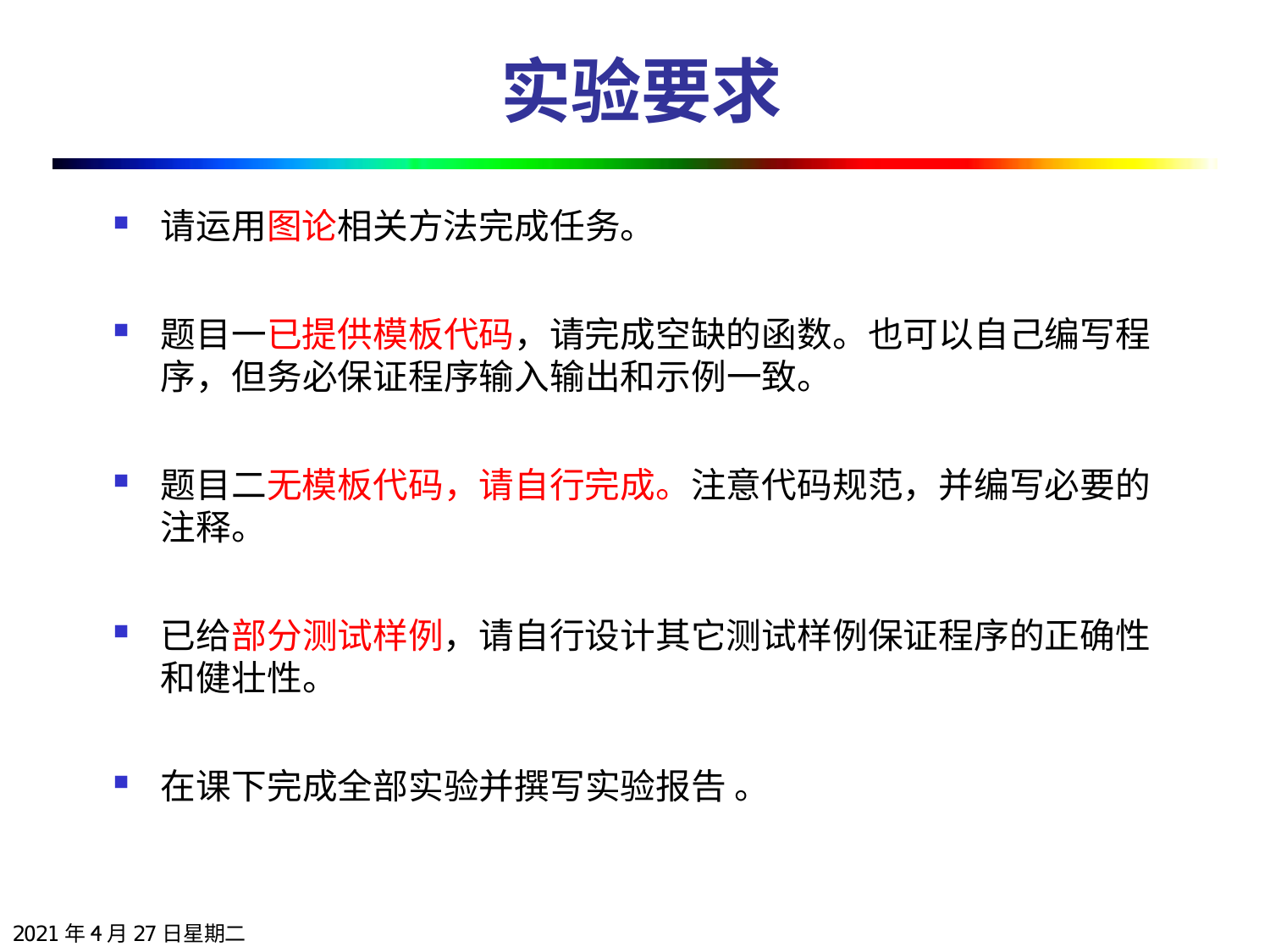

# 实验要求
请运用图论相关方法完成任务。

题目一已提供模板代码，请完成空缺的函数。也可以自己编写程序，但务必保证程序输入输出和示例一致。

题目二无模板代码，请自行完成。注意代码规范，并编写必要的注释。

已给部分测试样例，请自行设计其它测试样例保证程序的正确性和健壮性。

在课下完成全部实验并撰写实验报告 。

2021年4月27日星期二